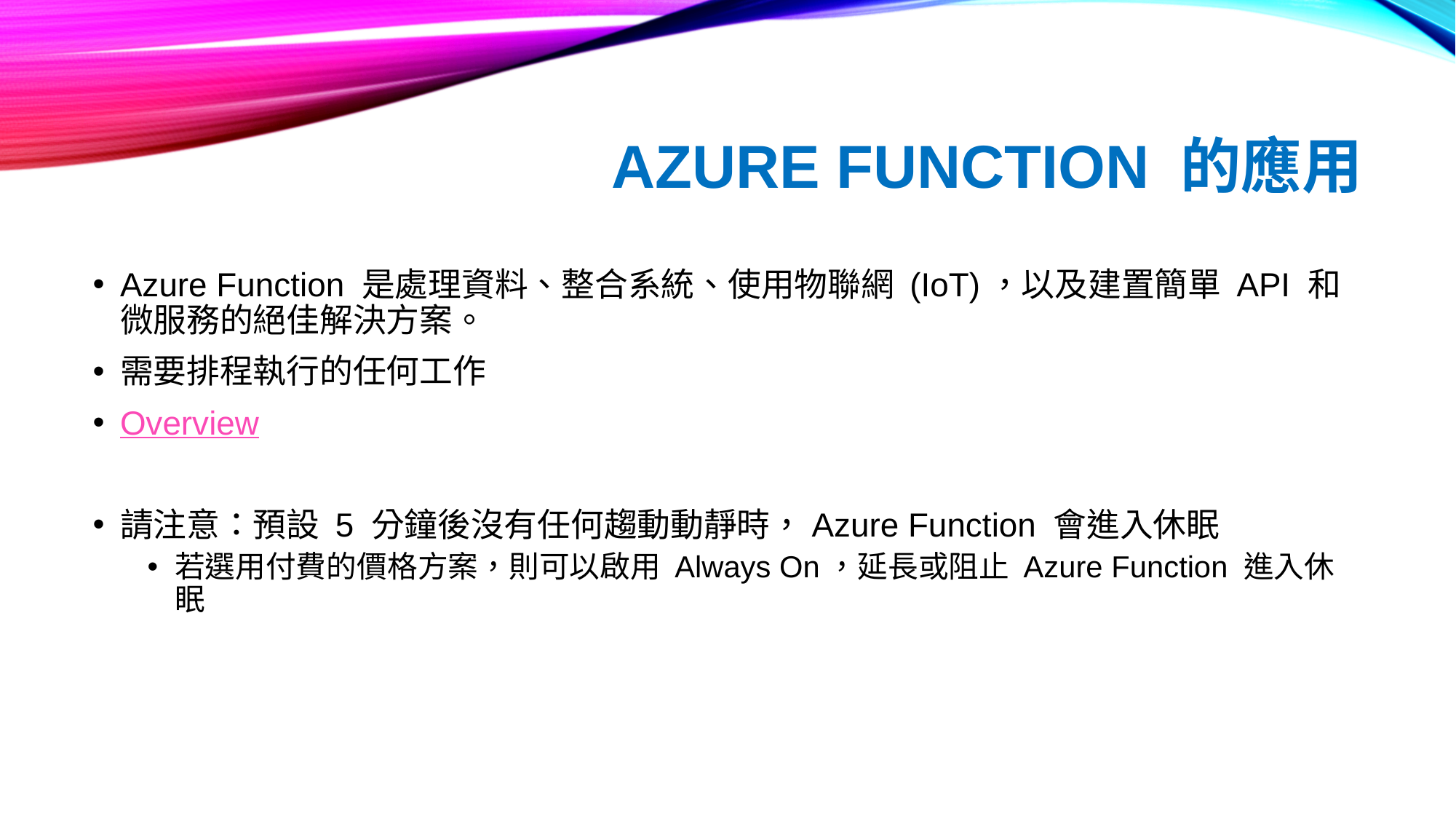

# Azure Function 的應用
Azure Function 是處理資料、整合系統、使用物聯網 (IoT)，以及建置簡單 API 和微服務的絕佳解決方案。
需要排程執行的任何工作
Overview

請注意：預設 5 分鐘後沒有任何趨動動靜時，Azure Function 會進入休眠
若選用付費的價格方案，則可以啟用 Always On，延長或阻止 Azure Function 進入休眠